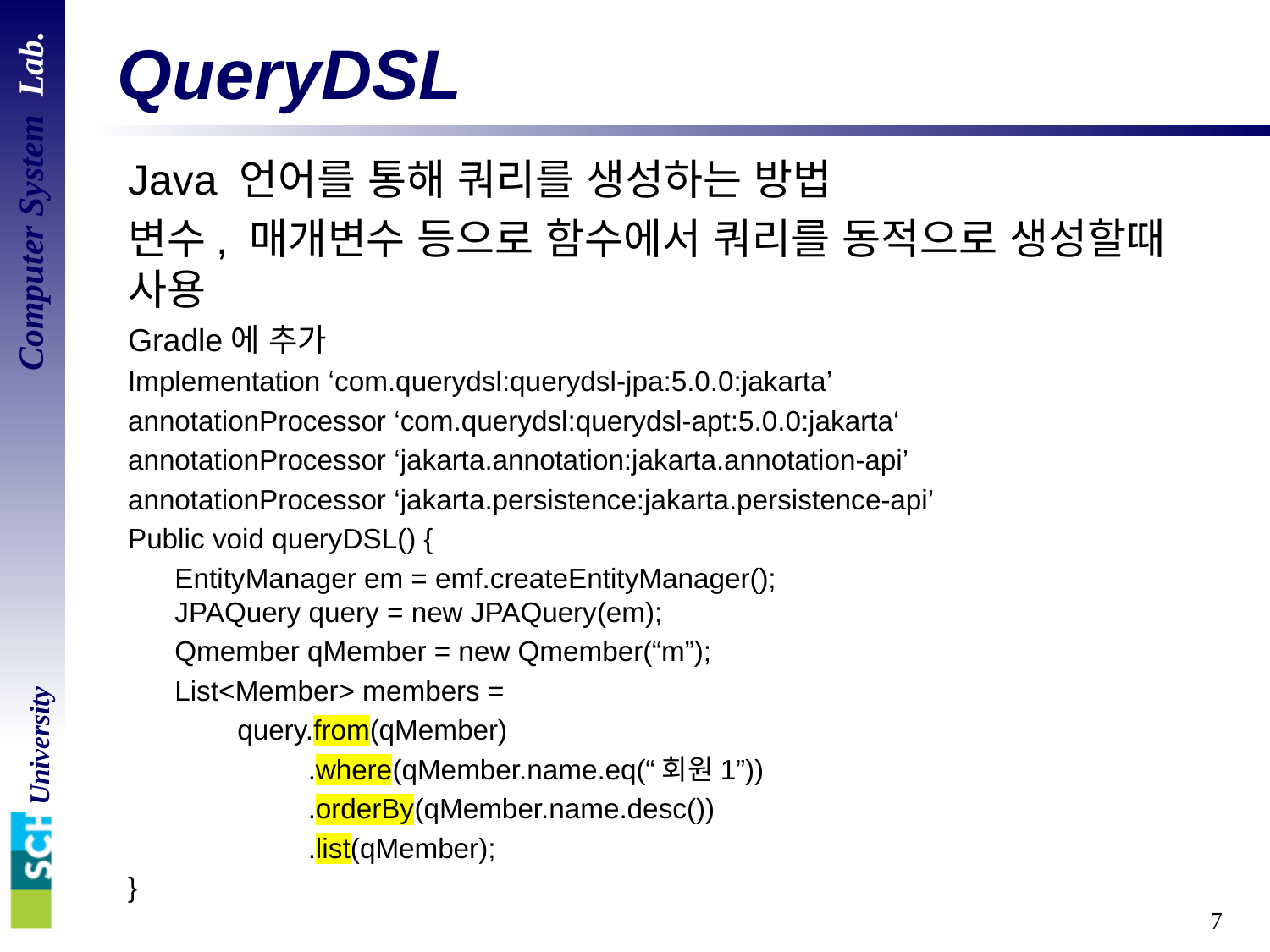

# QueryDSL
Java 언어를 통해 쿼리를 생성하는 방법
변수, 매개변수 등으로 함수에서 쿼리를 동적으로 생성할때 사용
Gradle에 추가
Implementation ‘com.querydsl:querydsl-jpa:5.0.0:jakarta’
annotationProcessor ‘com.querydsl:querydsl-apt:5.0.0:jakarta‘
annotationProcessor ‘jakarta.annotation:jakarta.annotation-api’
annotationProcessor ‘jakarta.persistence:jakarta.persistence-api’
Public void queryDSL() {
      EntityManager em = emf.createEntityManager();
      JPAQuery query = new JPAQuery(em);
      Qmember qMember = new Qmember(“m”);
      List<Member> members =
              query.from(qMember)
                       .where(qMember.name.eq(“회원1”))
                       .orderBy(qMember.name.desc())
                       .list(qMember);
}